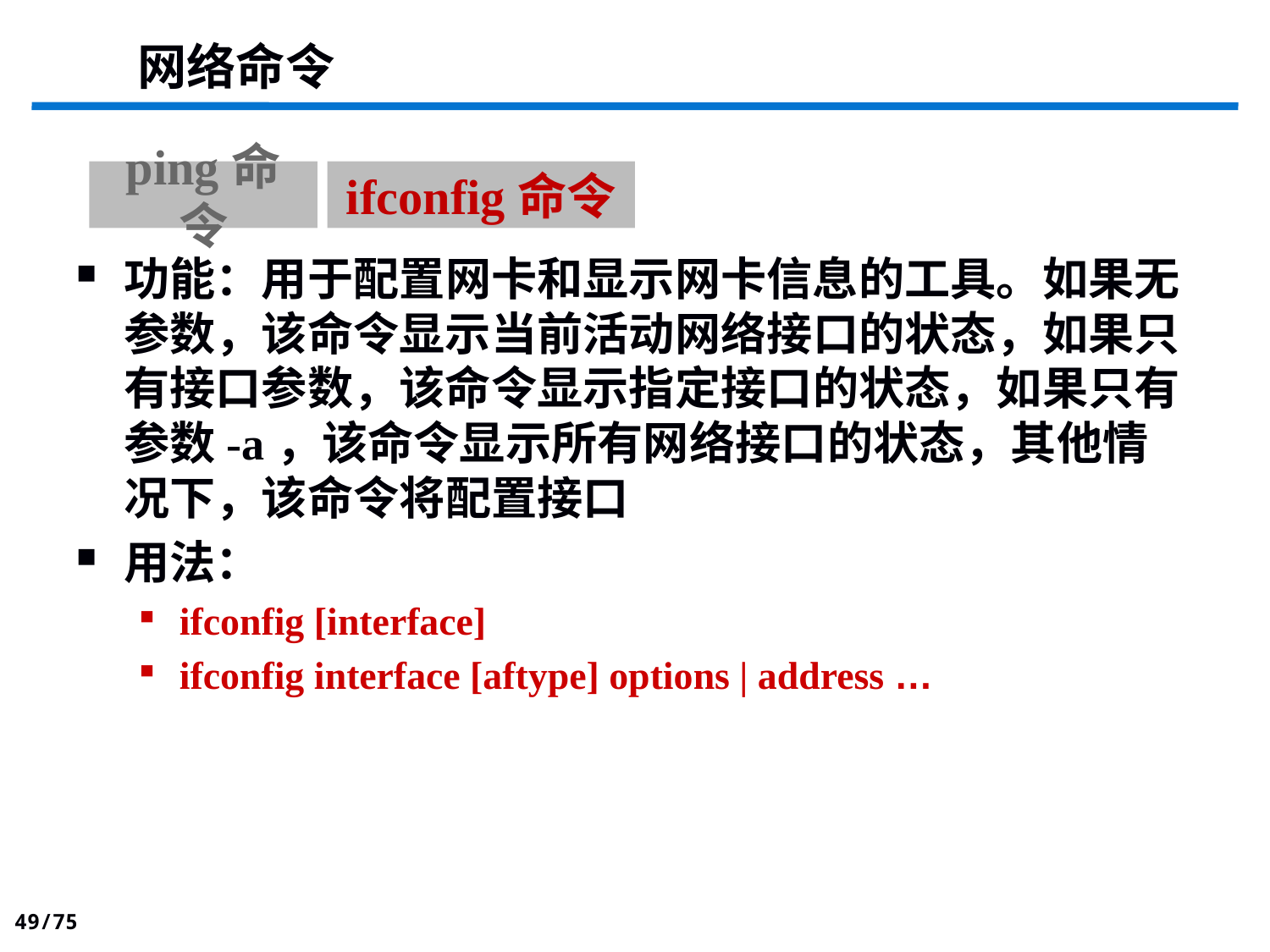

网络命令
ping命令
ifconfig命令
功能：用于配置网卡和显示网卡信息的工具。如果无参数，该命令显示当前活动网络接口的状态，如果只有接口参数，该命令显示指定接口的状态，如果只有参数-a，该命令显示所有网络接口的状态，其他情况下，该命令将配置接口
用法：
ifconfig [interface]
ifconfig interface [aftype] options | address …